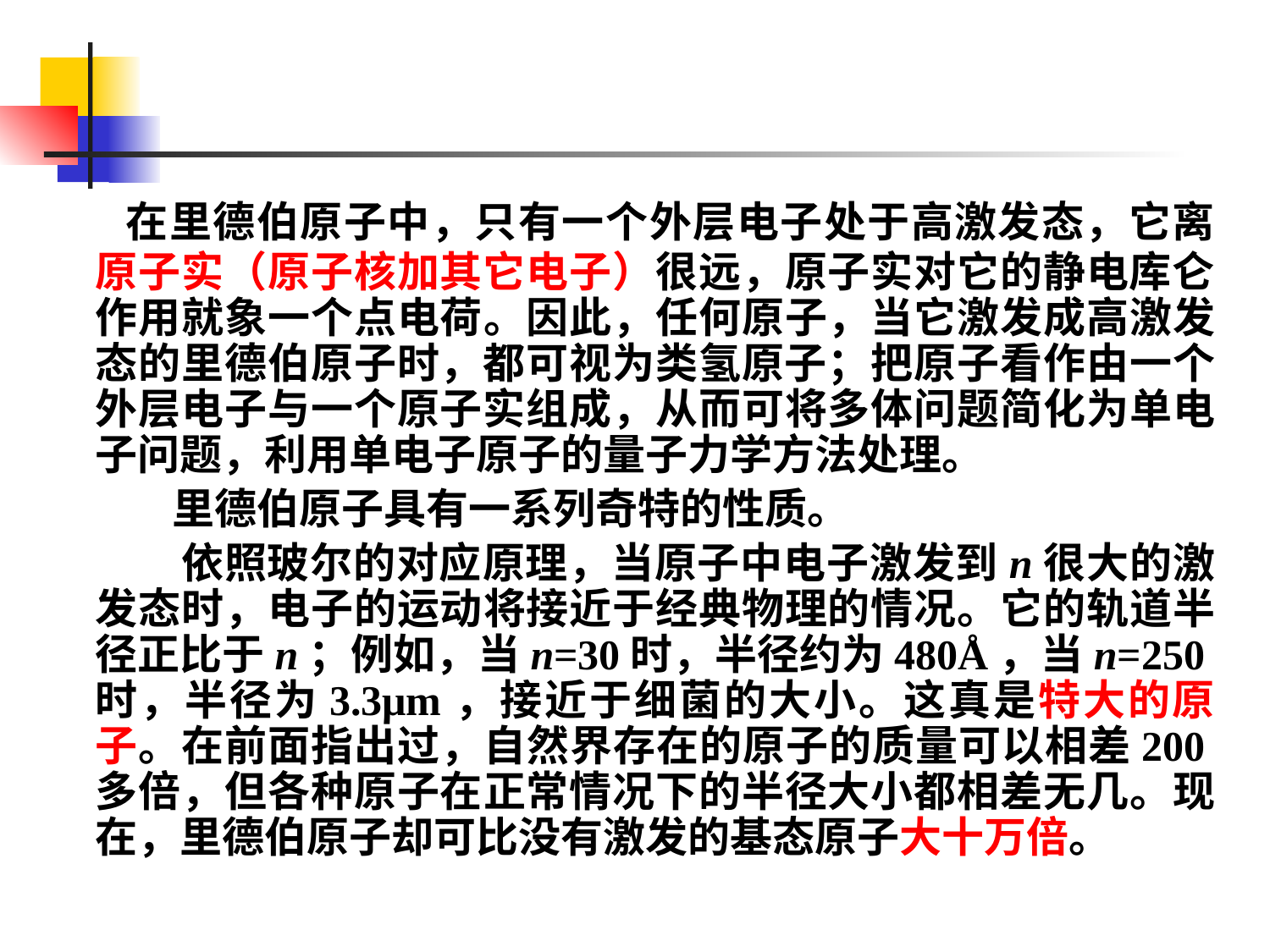

在里德伯原子中，只有一个外层电子处于高激发态，它离原子实（原子核加其它电子）很远，原子实对它的静电库仑作用就象一个点电荷。因此，任何原子，当它激发成高激发态的里德伯原子时，都可视为类氢原子；把原子看作由一个外层电子与一个原子实组成，从而可将多体问题简化为单电子问题，利用单电子原子的量子力学方法处理。
            里德伯原子具有一系列奇特的性质。
            依照玻尔的对应原理，当原子中电子激发到n很大的激发态时，电子的运动将接近于经典物理的情况。它的轨道半径正比于n；例如，当n=30时，半径约为480Å，当n=250时，半径为3.3μm，接近于细菌的大小。这真是特大的原子。在前面指出过，自然界存在的原子的质量可以相差200多倍，但各种原子在正常情况下的半径大小都相差无几。现在，里德伯原子却可比没有激发的基态原子大十万倍。